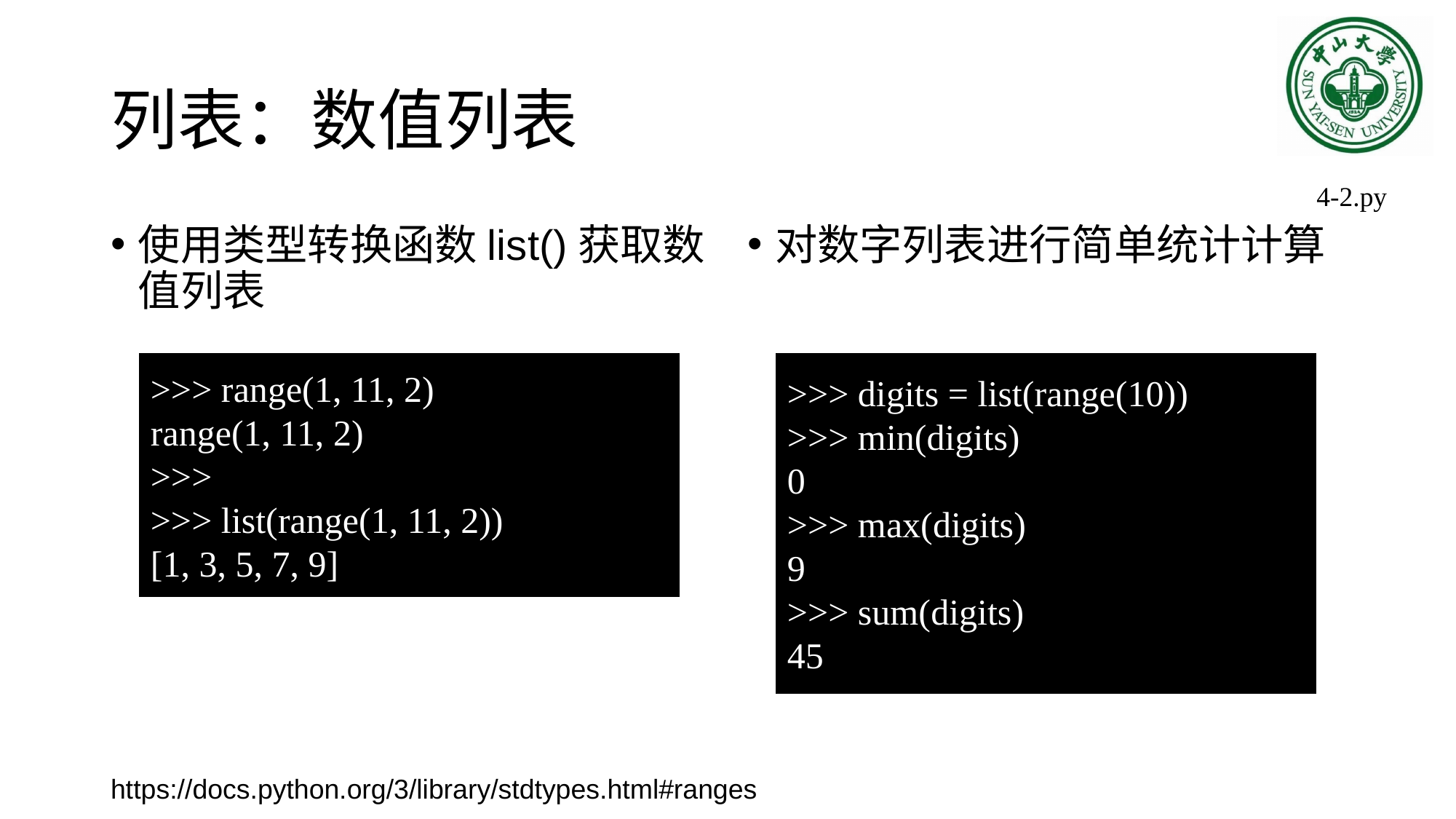

# 列表：数值列表
4-2.py
使用类型转换函数list()获取数值列表
对数字列表进行简单统计计算
>>> range(1, 11, 2)
range(1, 11, 2)
>>>
>>> list(range(1, 11, 2))
[1, 3, 5, 7, 9]
>>> digits = list(range(10))
>>> min(digits)
0
>>> max(digits)
9
>>> sum(digits)
45
https://docs.python.org/3/library/stdtypes.html#ranges